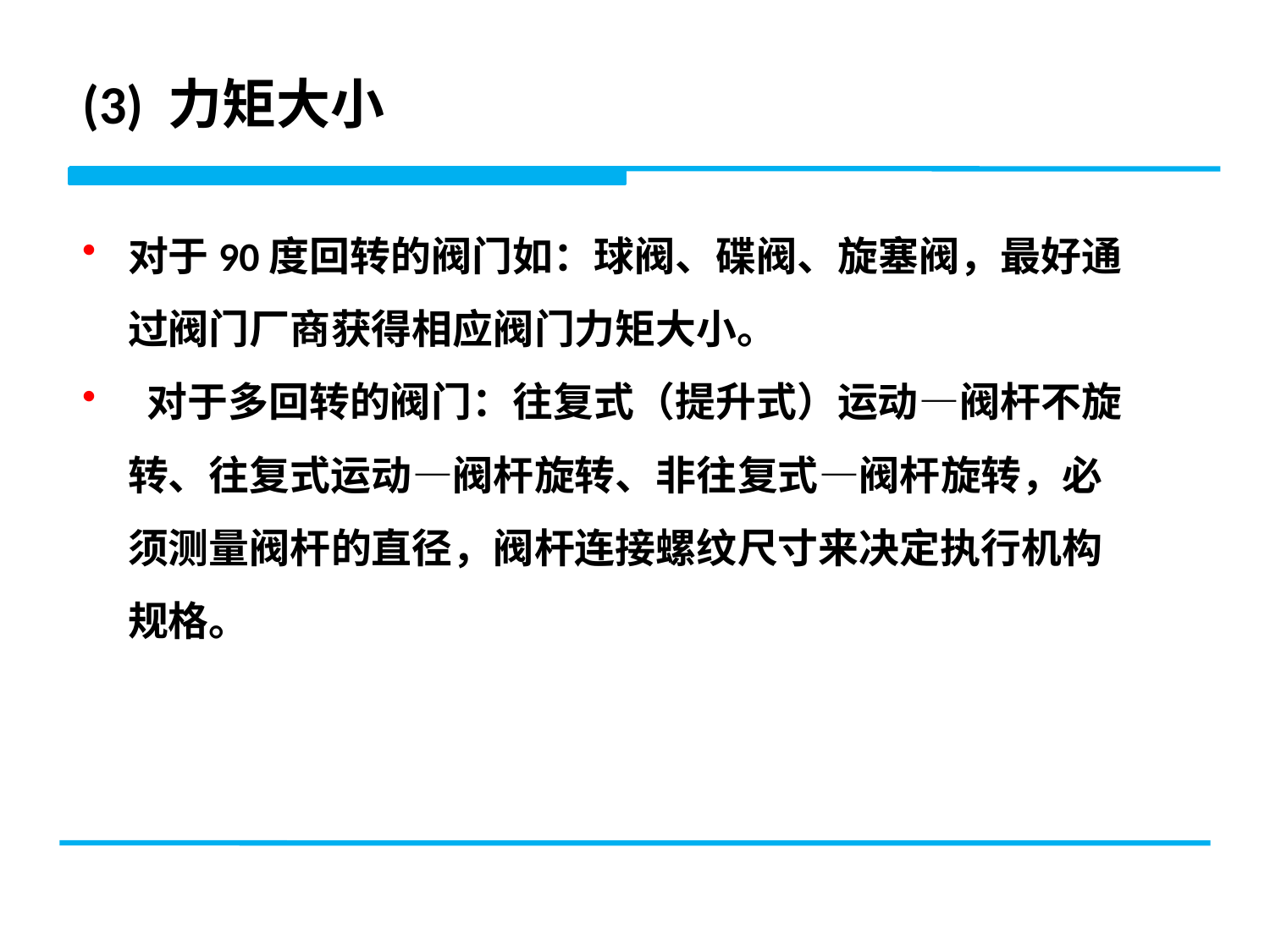

(3) 力矩大小

对于90度回转的阀门如：球阀、碟阀、旋塞阀，最好通过阀门厂商获得相应阀门力矩大小。
 对于多回转的阀门：往复式（提升式）运动—阀杆不旋转、往复式运动—阀杆旋转、非往复式—阀杆旋转，必须测量阀杆的直径，阀杆连接螺纹尺寸来决定执行机构规格。